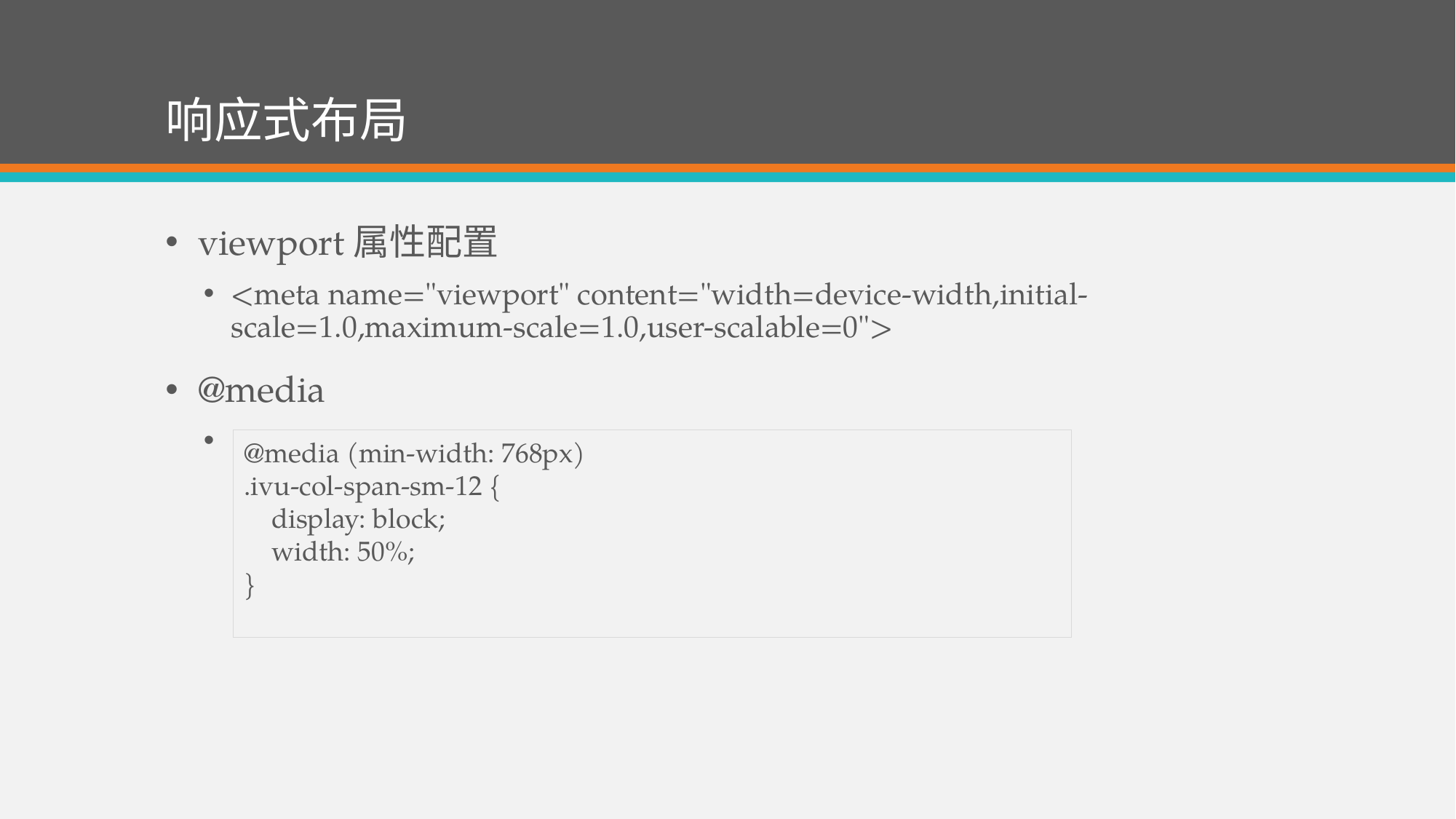

# 响应式布局
viewport属性配置
<meta name="viewport" content="width=device-width,initial-scale=1.0,maximum-scale=1.0,user-scalable=0">
@media

@media (min-width: 768px)
.ivu-col-span-sm-12 {
    display: block;
    width: 50%;
}